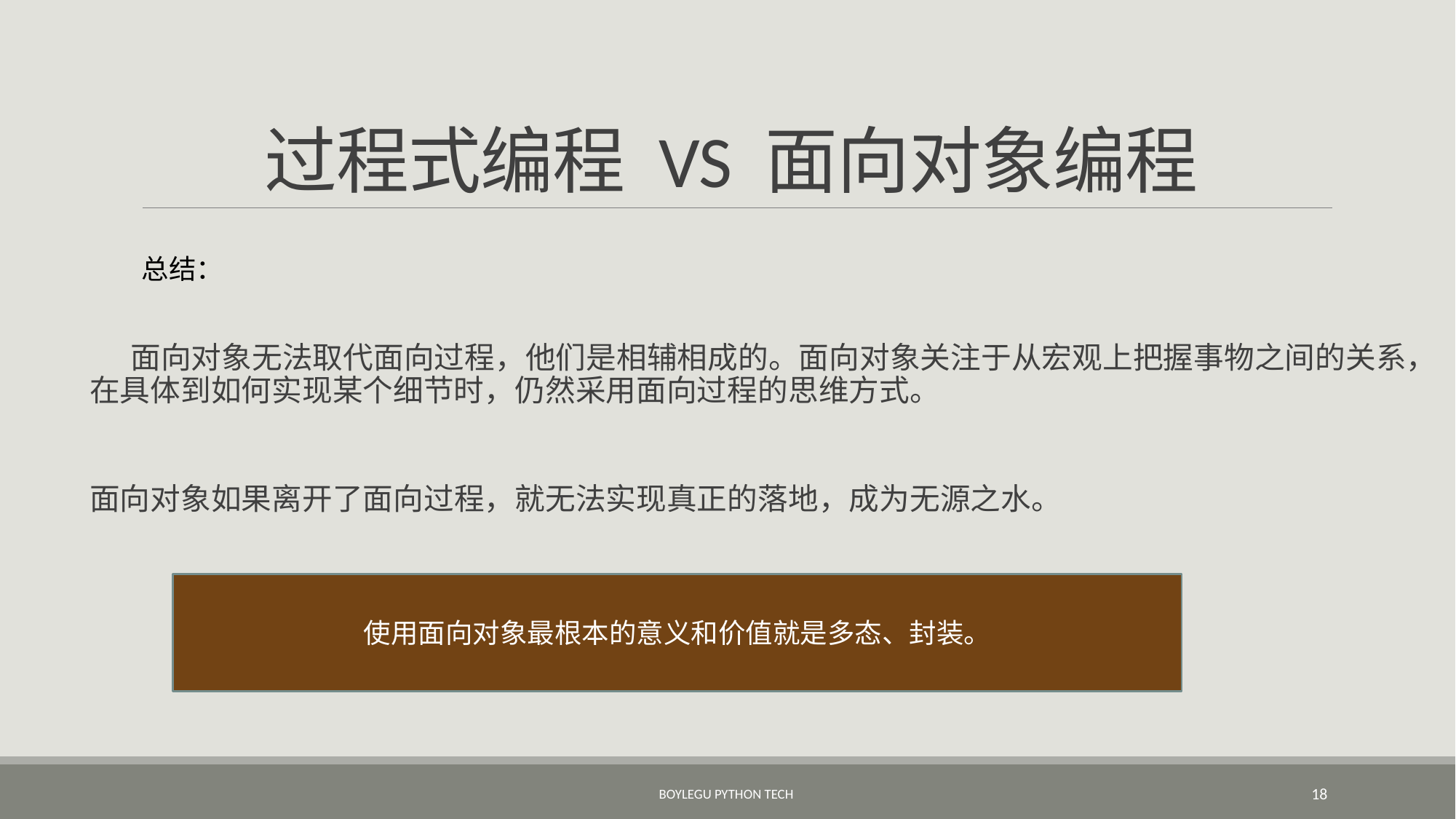

# 过程式编程 VS 面向对象编程
总结：

     面向对象无法取代面向过程，他们是相辅相成的。面向对象关注于从宏观上把握事物之间的关系，在具体到如何实现某个细节时，仍然采用面向过程的思维方式。

面向对象如果离开了面向过程，就无法实现真正的落地，成为无源之水。

使用面向对象最根本的意义和价值就是多态、封装。
BoyleGu Python Tech
18